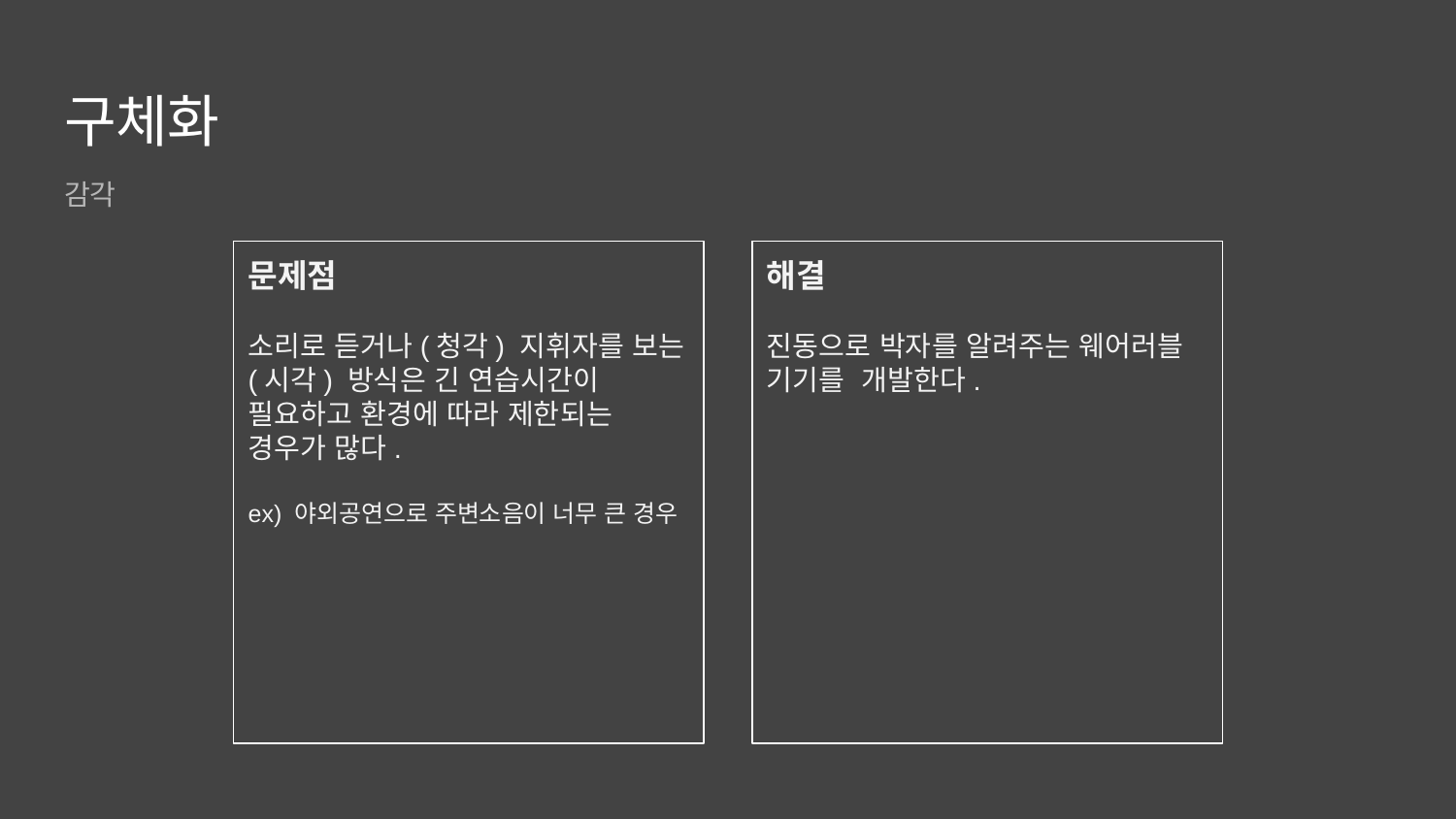

# 구체화
감각
문제점

소리로 듣거나(청각) 지휘자를 보는(시각) 방식은 긴 연습시간이 필요하고 환경에 따라 제한되는 경우가 많다.

ex) 야외공연으로 주변소음이 너무 큰 경우
해결

진동으로 박자를 알려주는 웨어러블 기기를  개발한다.